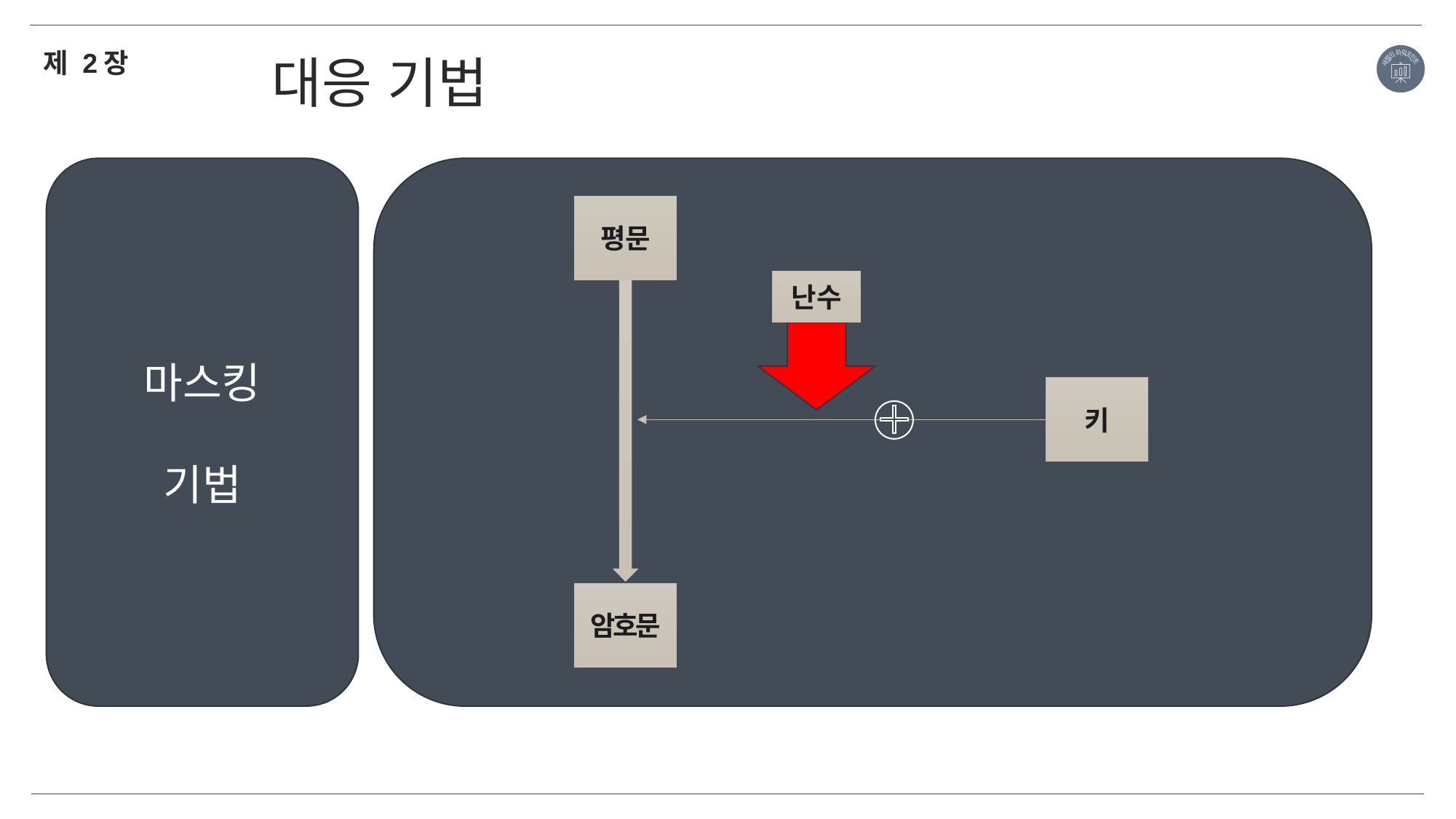

제 2장
대응 기법
마스킹

기법

평문
난수

키

암호문